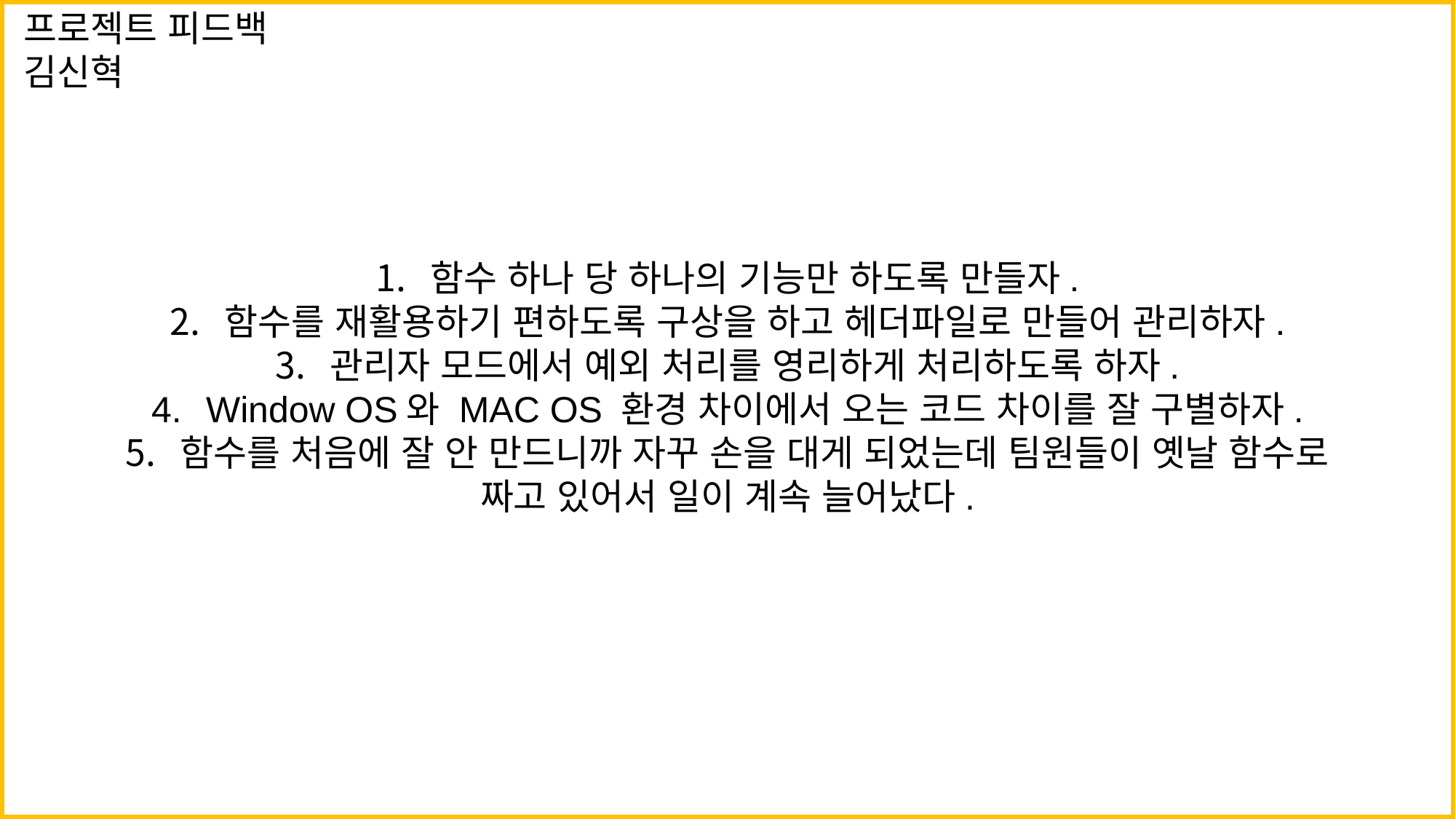

프로젝트 피드백
김신혁
함수 하나 당 하나의 기능만 하도록 만들자.
함수를 재활용하기 편하도록 구상을 하고 헤더파일로 만들어 관리하자.
관리자 모드에서 예외 처리를 영리하게 처리하도록 하자.
Window OS와 MAC OS 환경 차이에서 오는 코드 차이를 잘 구별하자.
함수를 처음에 잘 안 만드니까 자꾸 손을 대게 되었는데 팀원들이 옛날 함수로
짜고 있어서 일이 계속 늘어났다.